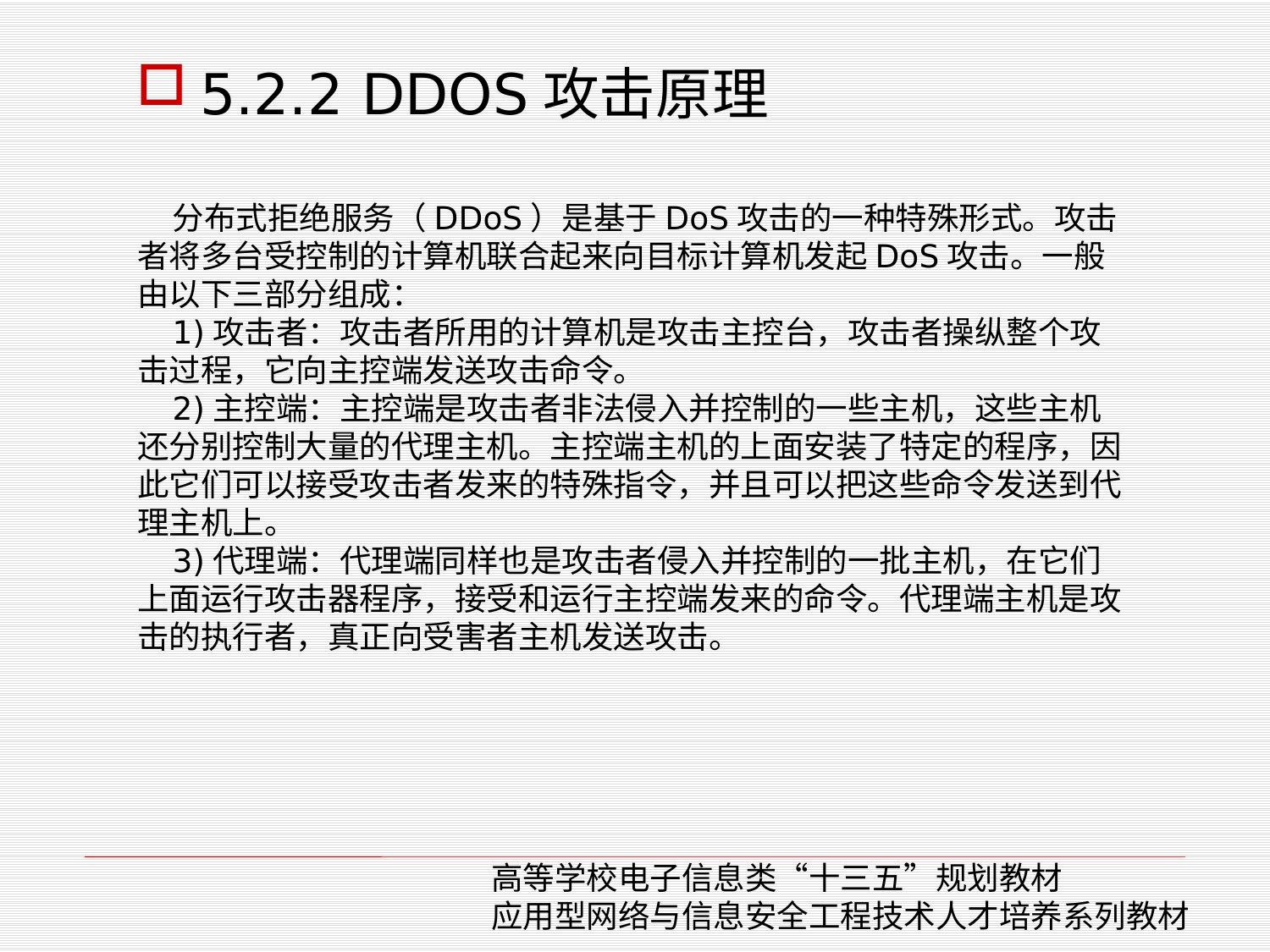

5.2.2 DDOS攻击原理
分布式拒绝服务（DDoS）是基于DoS攻击的一种特殊形式。攻击者将多台受控制的计算机联合起来向目标计算机发起DoS攻击。一般由以下三部分组成：
1)攻击者：攻击者所用的计算机是攻击主控台，攻击者操纵整个攻击过程，它向主控端发送攻击命令。
2)主控端：主控端是攻击者非法侵入并控制的一些主机，这些主机还分别控制大量的代理主机。主控端主机的上面安装了特定的程序，因此它们可以接受攻击者发来的特殊指令，并且可以把这些命令发送到代理主机上。
3)代理端：代理端同样也是攻击者侵入并控制的一批主机，在它们上面运行攻击器程序，接受和运行主控端发来的命令。代理端主机是攻击的执行者，真正向受害者主机发送攻击。
高等学校电子信息类“十三五”规划教材
应用型网络与信息安全工程技术人才培养系列教材